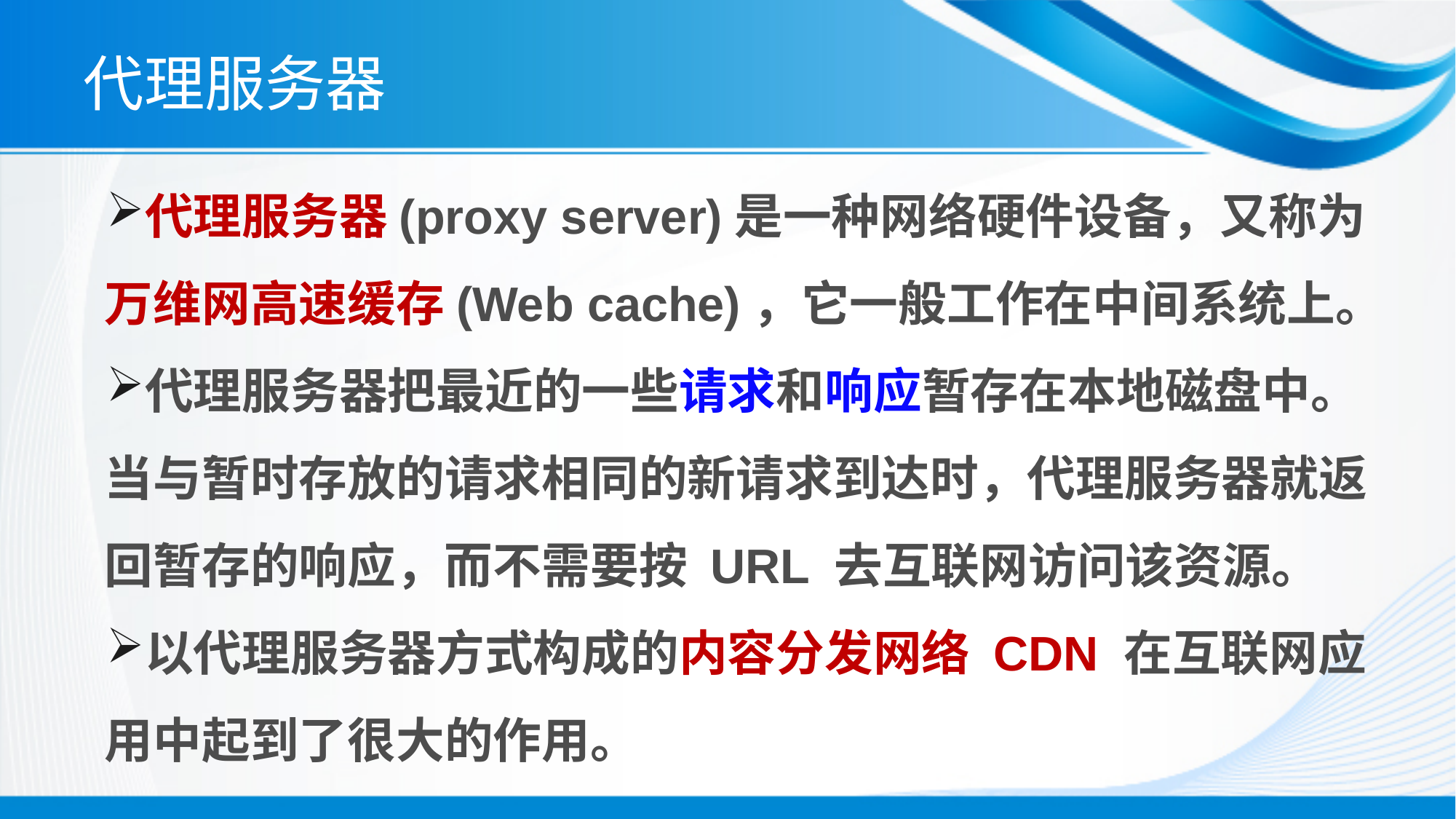

# 代理服务器
代理服务器(proxy server)是一种网络硬件设备，又称为万维网高速缓存(Web cache)，它一般工作在中间系统上。
代理服务器把最近的一些请求和响应暂存在本地磁盘中。当与暂时存放的请求相同的新请求到达时，代理服务器就返回暂存的响应，而不需要按 URL 去互联网访问该资源。
以代理服务器方式构成的内容分发网络 CDN 在互联网应用中起到了很大的作用。